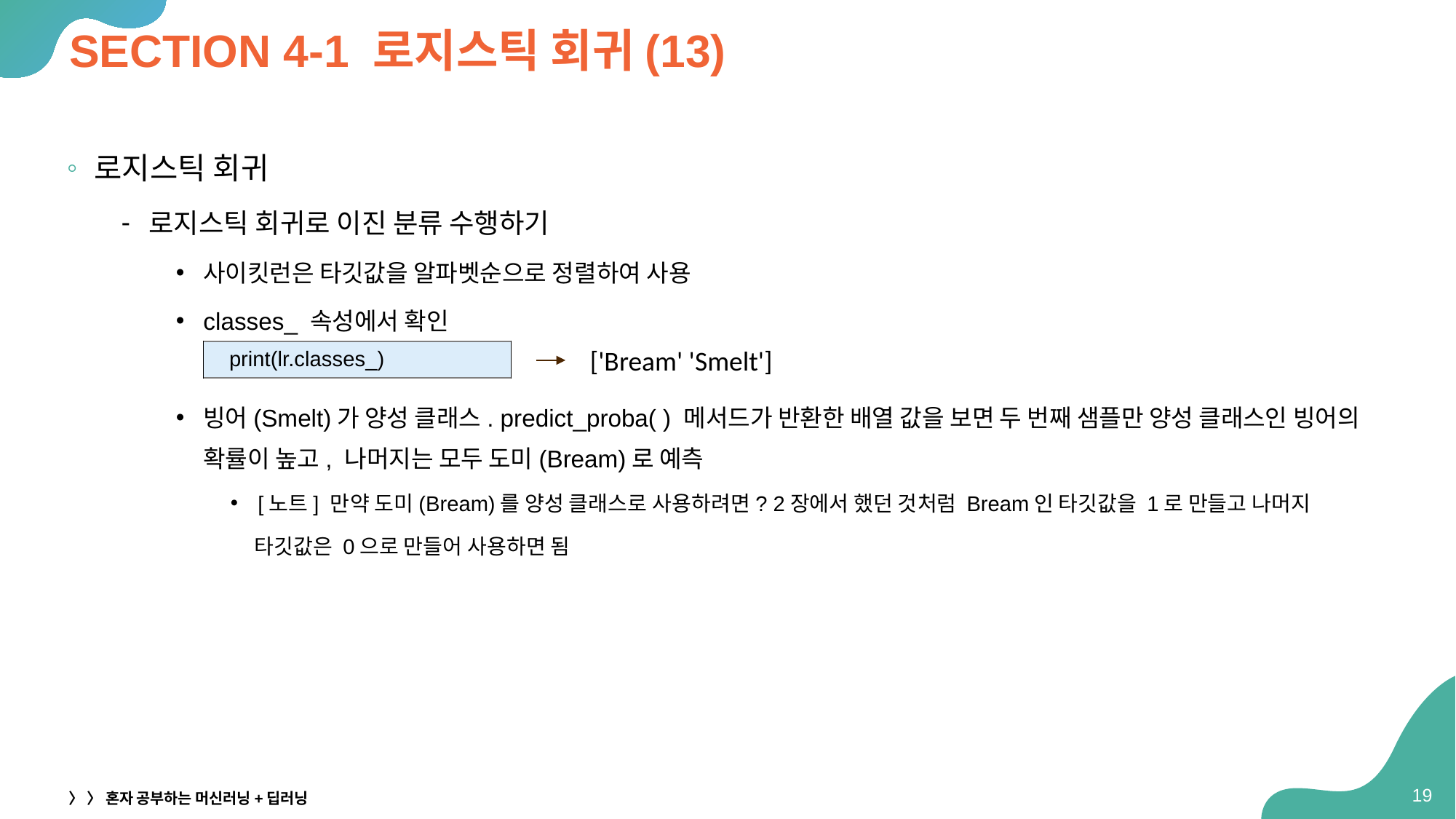

# SECTION 4-1 로지스틱 회귀(13)
로지스틱 회귀
로지스틱 회귀로 이진 분류 수행하기
사이킷런은 타깃값을 알파벳순으로 정렬하여 사용
classes_ 속성에서 확인

빙어(Smelt)가 양성 클래스. predict_proba( ) 메서드가 반환한 배열 값을 보면 두 번째 샘플만 양성 클래스인 빙어의 확률이 높고, 나머지는 모두 도미(Bream)로 예측
[노트] 만약 도미(Bream)를 양성 클래스로 사용하려면? 2장에서 했던 것처럼 Bream인 타깃값을 1로 만들고 나머지
    타깃값은 0으로 만들어 사용하면 됨

['Bream' 'Smelt']
| print(lr.classes\_) |
| --- |
19
〉 〉 혼자 공부하는 머신러닝+딥러닝